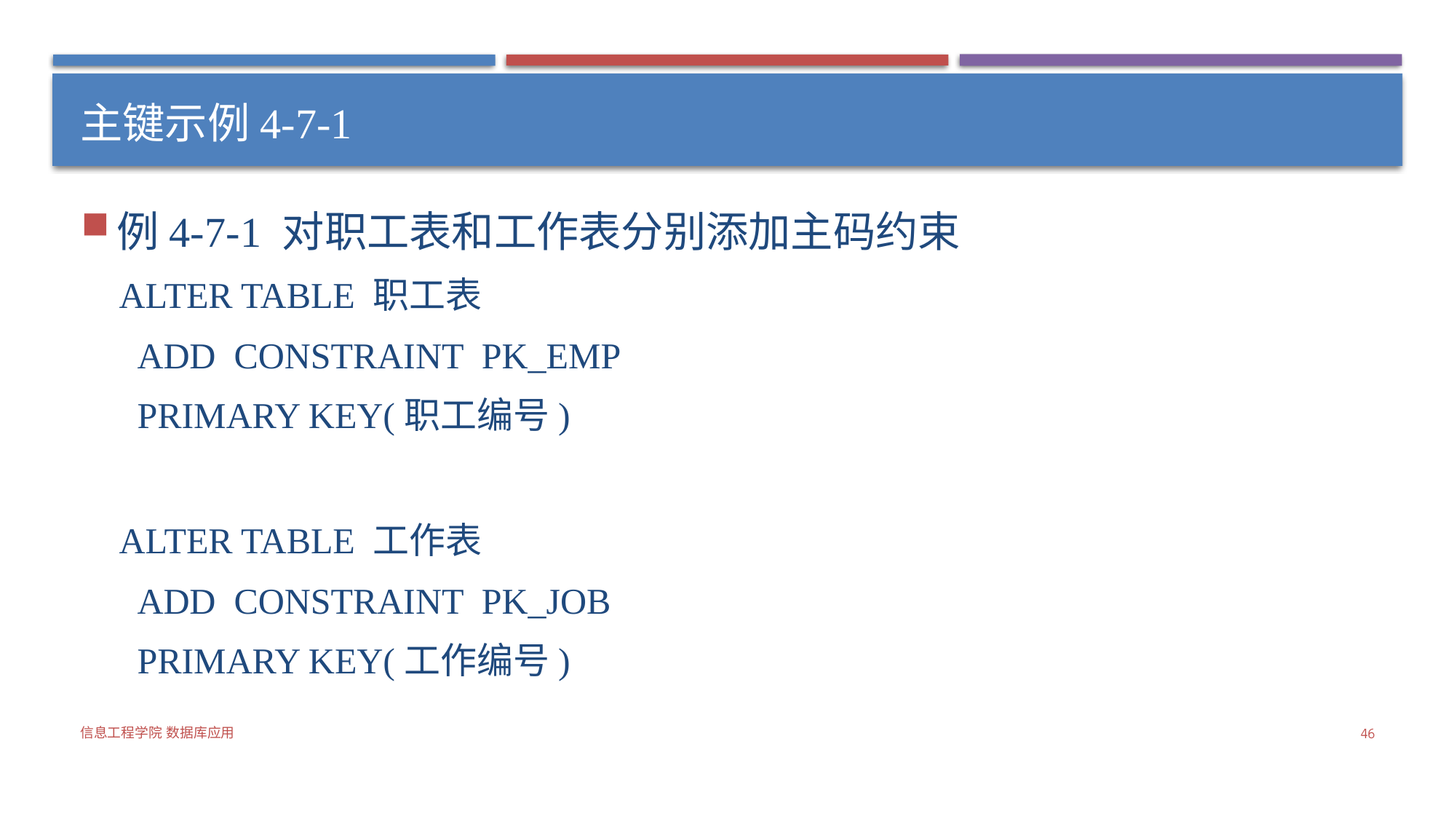

# 主键示例4-7-1
例4-7-1 对职工表和工作表分别添加主码约束
ALTER TABLE 职工表
  ADD  CONSTRAINT  PK_EMP
  PRIMARY KEY(职工编号)

ALTER TABLE 工作表
  ADD  CONSTRAINT  PK_JOB
  PRIMARY KEY(工作编号)
信息工程学院 数据库应用
46